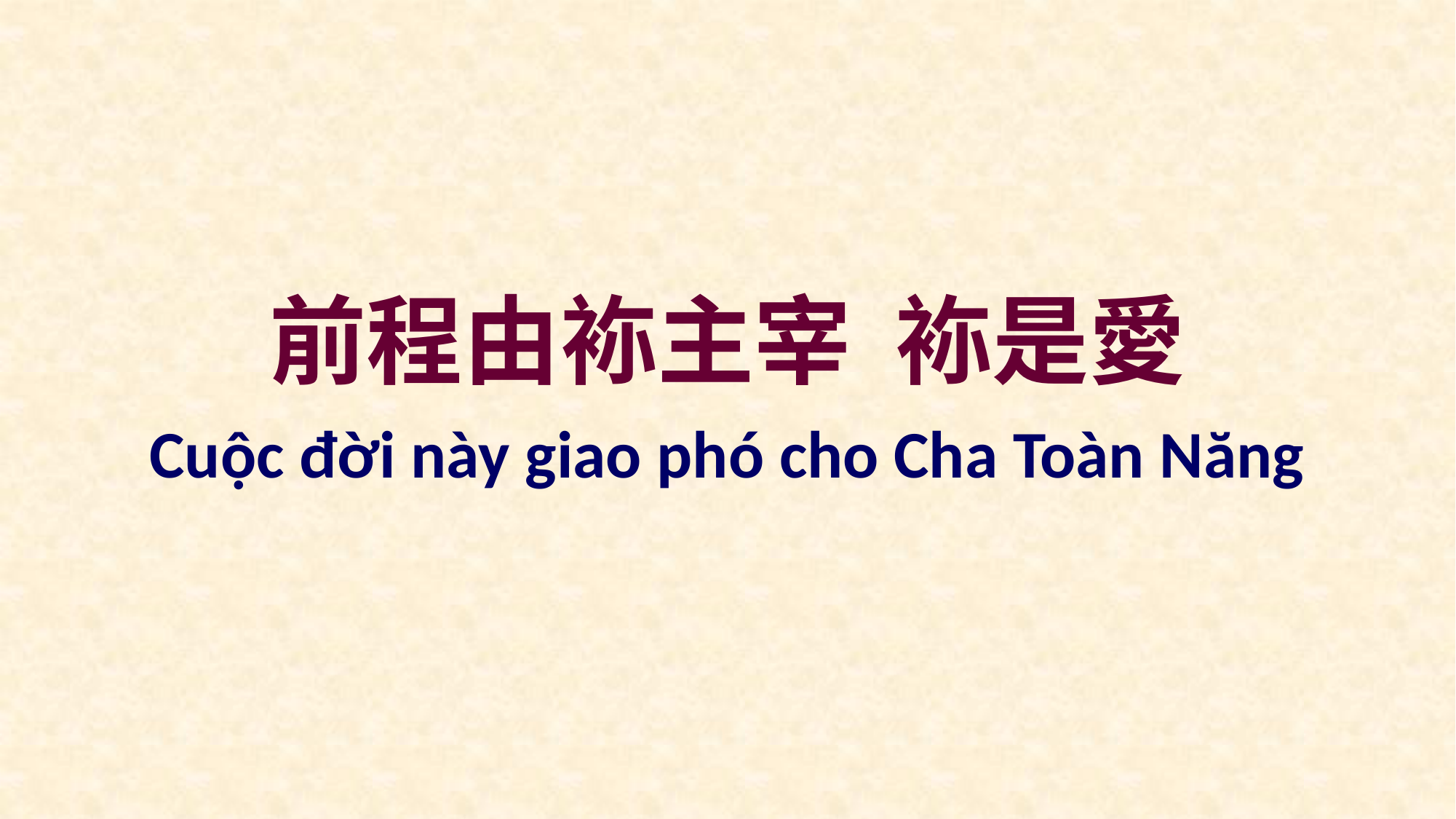

前程由袮主宰  袮是愛
Cuộc đời này giao phó cho Cha Toàn Năng